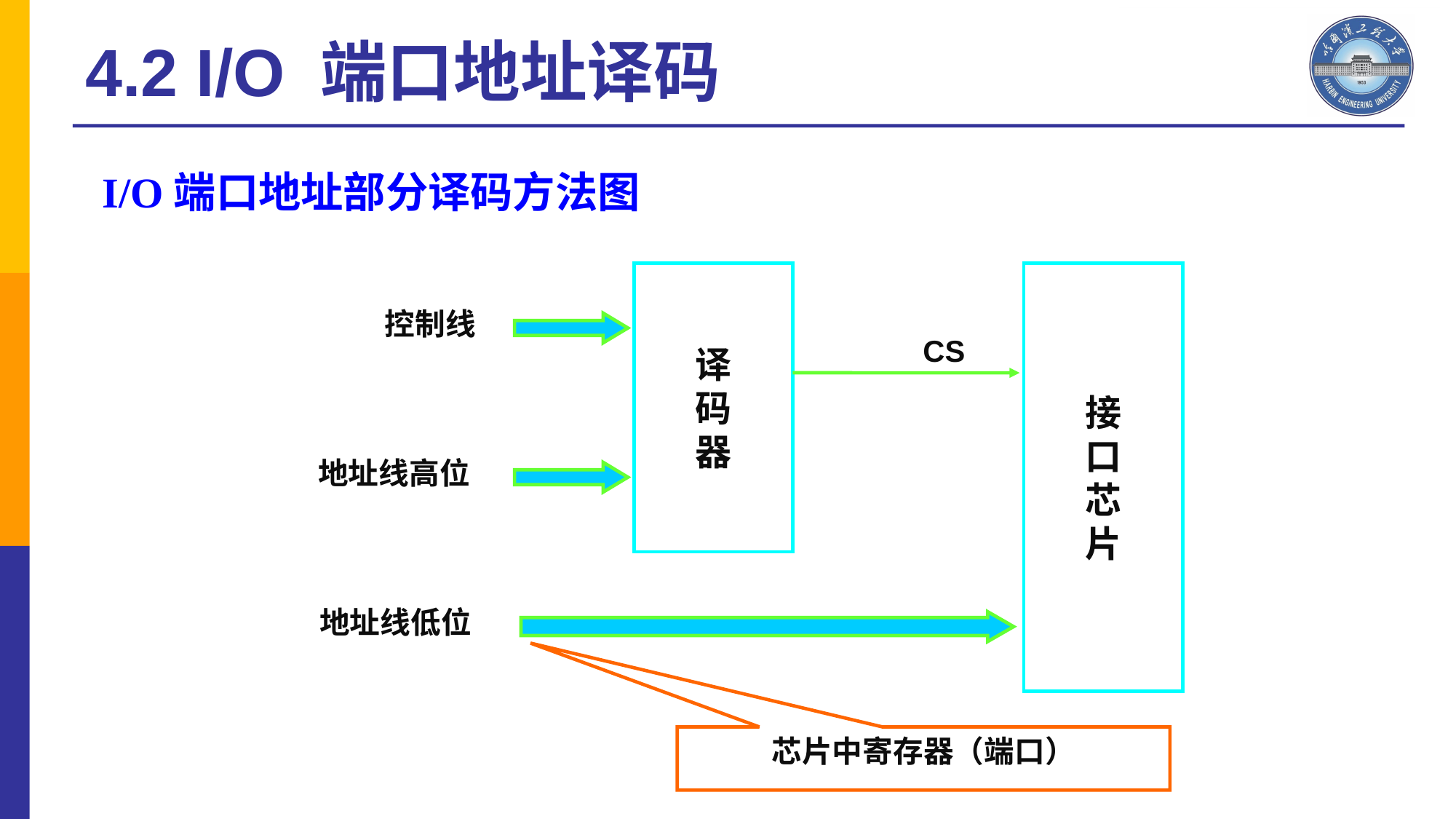

4.2 I/O 端口地址译码
I/O端口地址部分译码方法图
译
码
器
接
口
芯
片
控制线
CS

地址线高位

地址线低位

芯片中寄存器（端口）